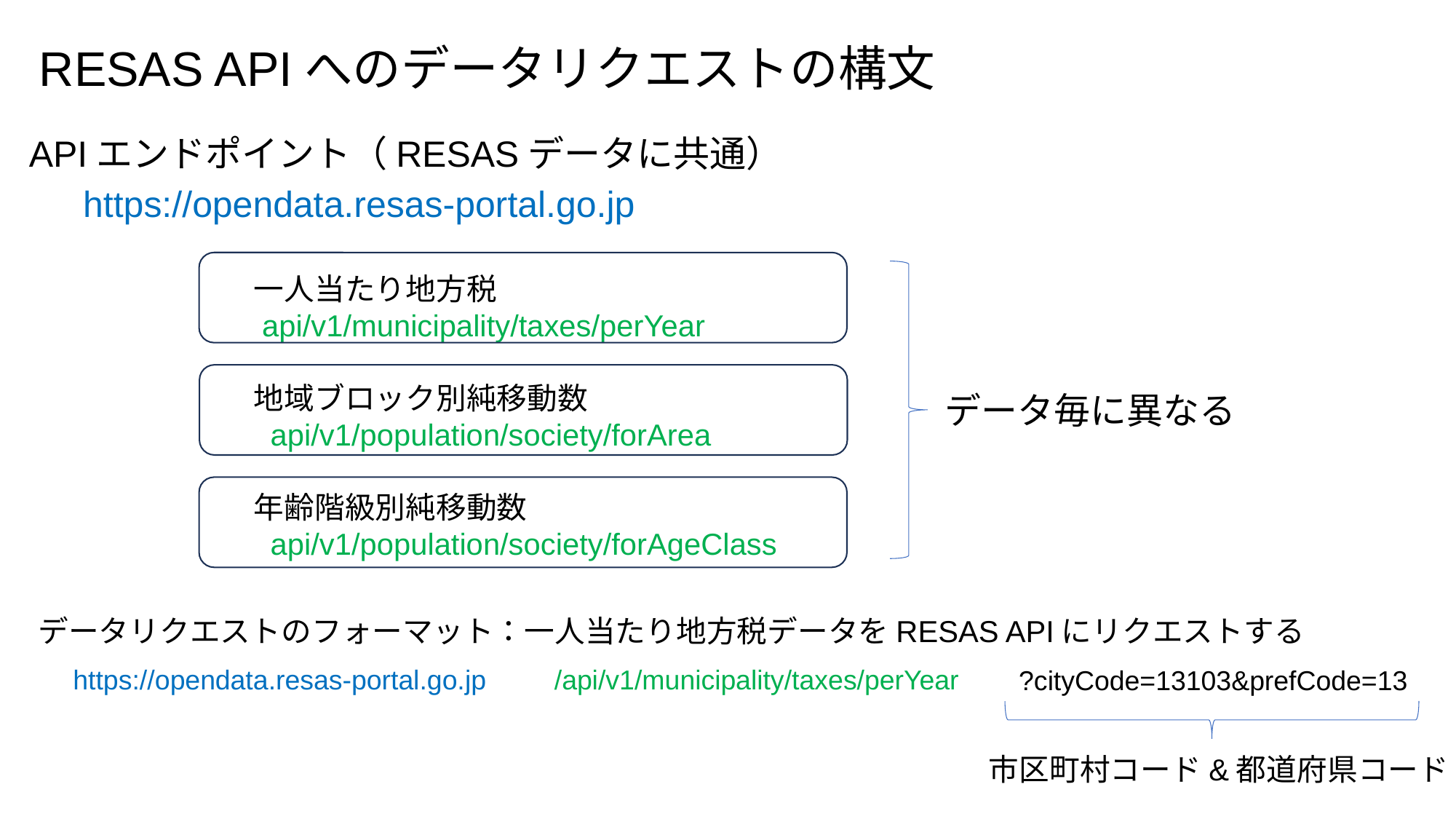

RESAS APIへのデータリクエストの構文
APIエンドポイント（RESASデータに共通）
https://opendata.resas-portal.go.jp

一人当たり地方税
 api/v1/municipality/taxes/perYear

地域ブロック別純移動数
  api/v1/population/society/forArea

年齢階級別純移動数
  api/v1/population/society/forAgeClass

データ毎に異なる

データリクエストのフォーマット：一人当たり地方税データをRESAS APIにリクエストする
https://opendata.resas-portal.go.jp
/api/v1/municipality/taxes/perYear
?cityCode=13103&prefCode=13
市区町村コード&都道府県コード